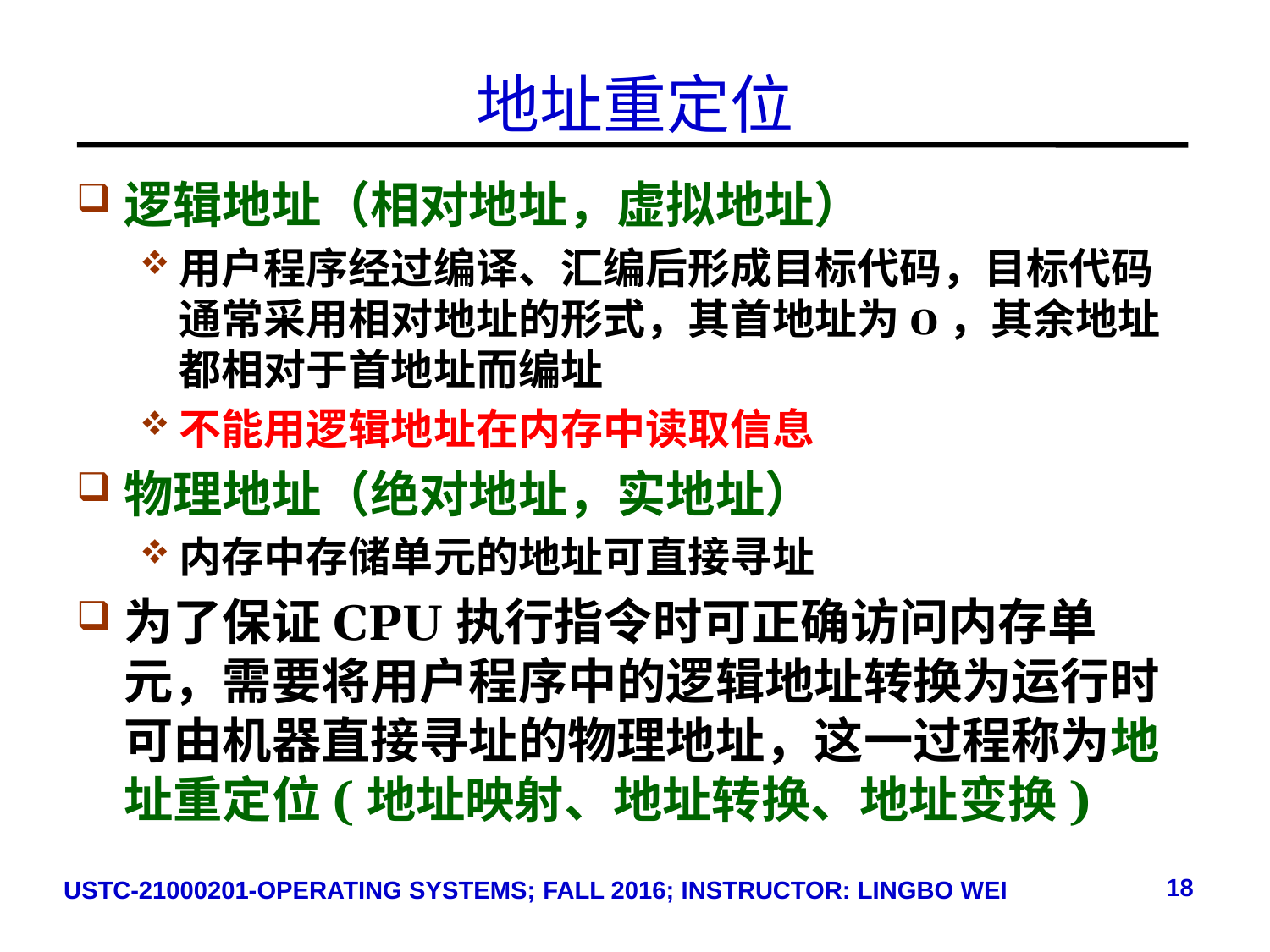

# 地址重定位
逻辑地址（相对地址，虚拟地址）
用户程序经过编译、汇编后形成目标代码，目标代码通常采用相对地址的形式，其首地址为0，其余地址都相对于首地址而编址
不能用逻辑地址在内存中读取信息
物理地址（绝对地址，实地址）
内存中存储单元的地址可直接寻址
为了保证CPU执行指令时可正确访问内存单元，需要将用户程序中的逻辑地址转换为运行时可由机器直接寻址的物理地址，这一过程称为地址重定位(地址映射、地址转换、地址变换)

18
USTC-21000201-OPERATING SYSTEMS; FALL 2016; INSTRUCTOR: LINGBO WEI